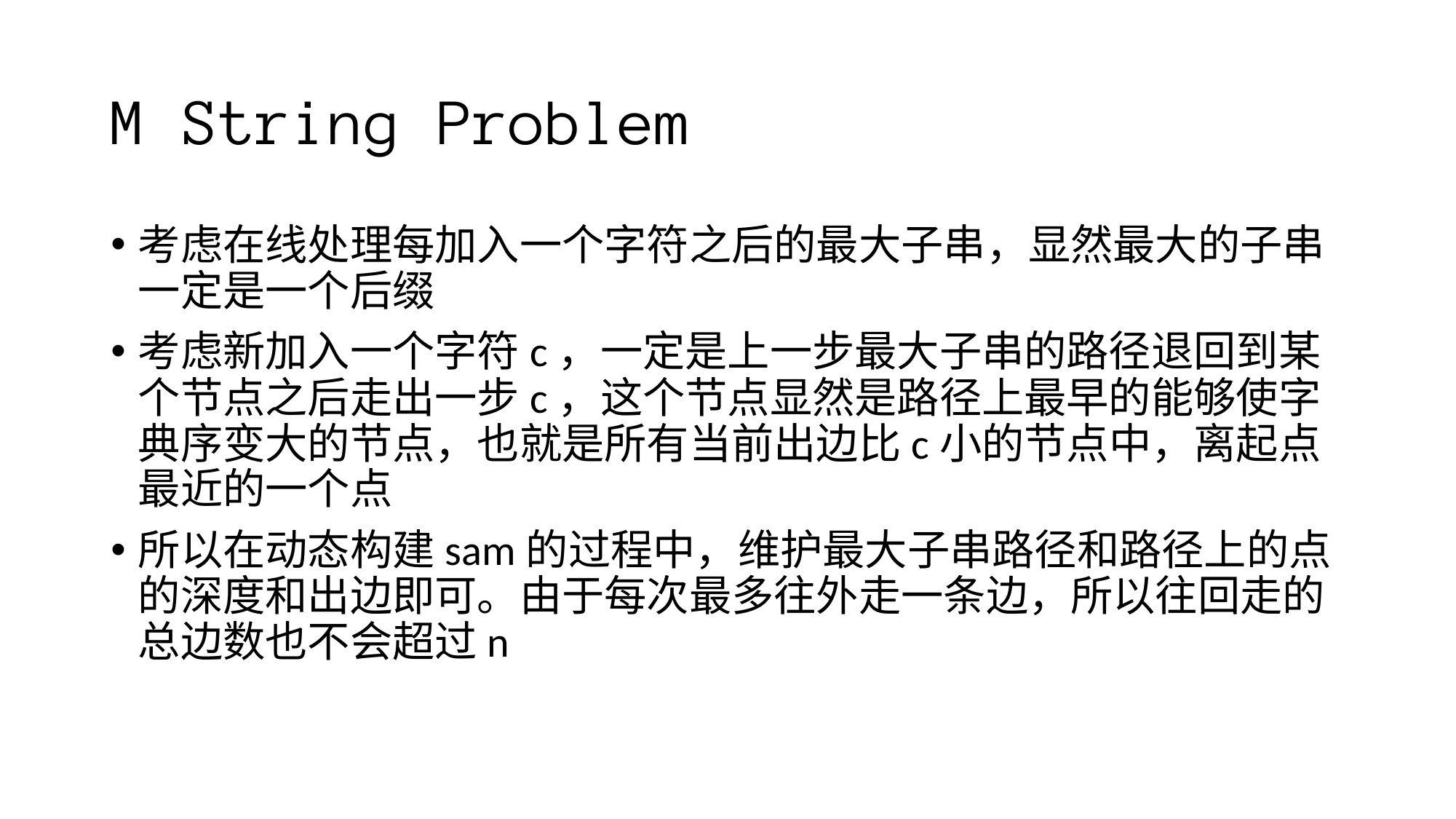

# M String Problem
考虑在线处理每加入一个字符之后的最大子串，显然最大的子串一定是一个后缀
考虑新加入一个字符c，一定是上一步最大子串的路径退回到某个节点之后走出一步c，这个节点显然是路径上最早的能够使字典序变大的节点，也就是所有当前出边比c小的节点中，离起点最近的一个点
所以在动态构建sam的过程中，维护最大子串路径和路径上的点的深度和出边即可。由于每次最多往外走一条边，所以往回走的总边数也不会超过n